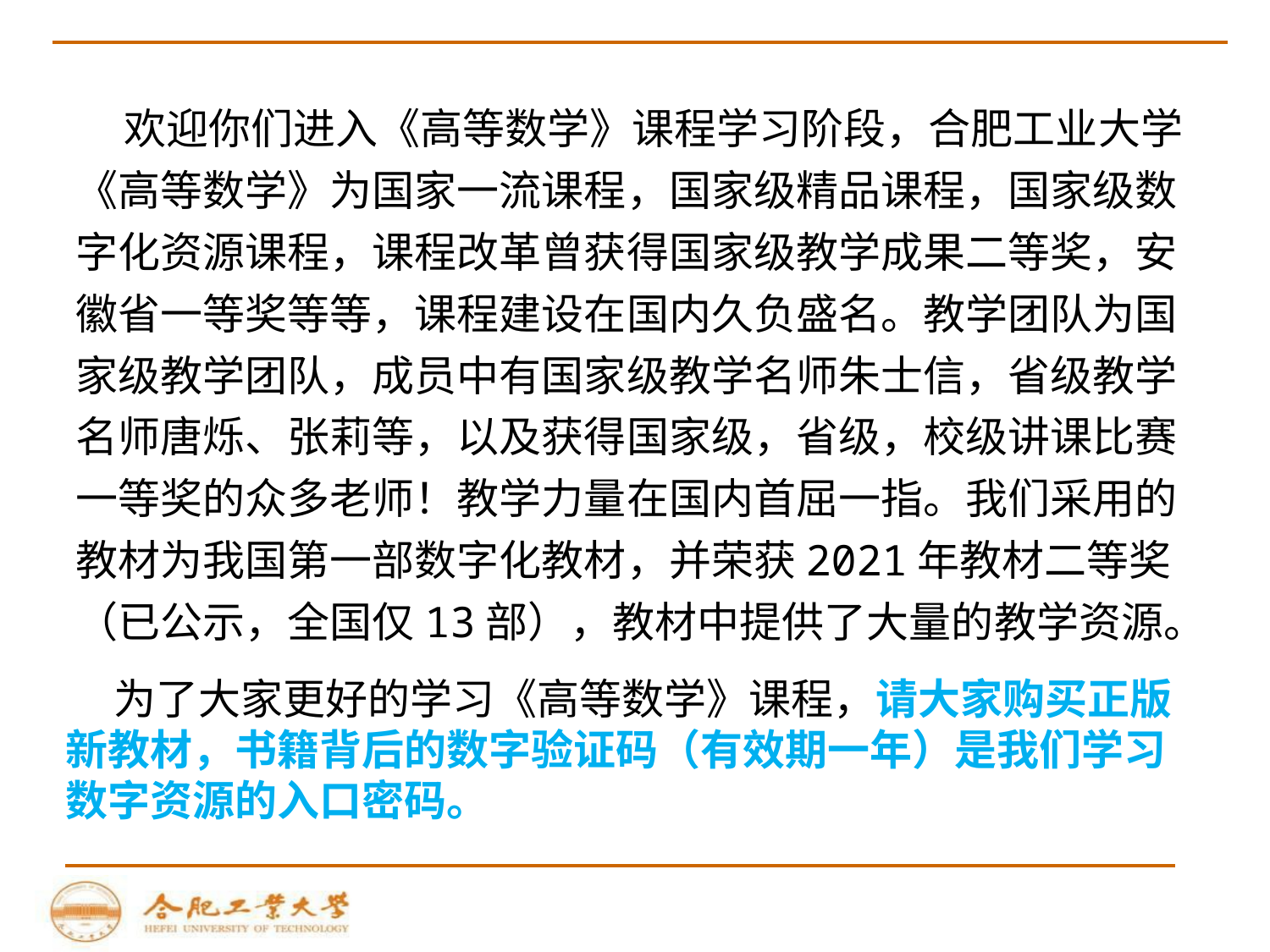

欢迎你们进入《高等数学》课程学习阶段，合肥工业大学《高等数学》为国家一流课程，国家级精品课程，国家级数字化资源课程，课程改革曾获得国家级教学成果二等奖，安徽省一等奖等等，课程建设在国内久负盛名。教学团队为国家级教学团队，成员中有国家级教学名师朱士信，省级教学名师唐烁、张莉等，以及获得国家级，省级，校级讲课比赛一等奖的众多老师！教学力量在国内首屈一指。我们采用的教材为我国第一部数字化教材，并荣获2021年教材二等奖（已公示，全国仅13部），教材中提供了大量的教学资源。
    为了大家更好的学习《高等数学》课程，请大家购买正版新教材，书籍背后的数字验证码（有效期一年）是我们学习数字资源的入口密码。